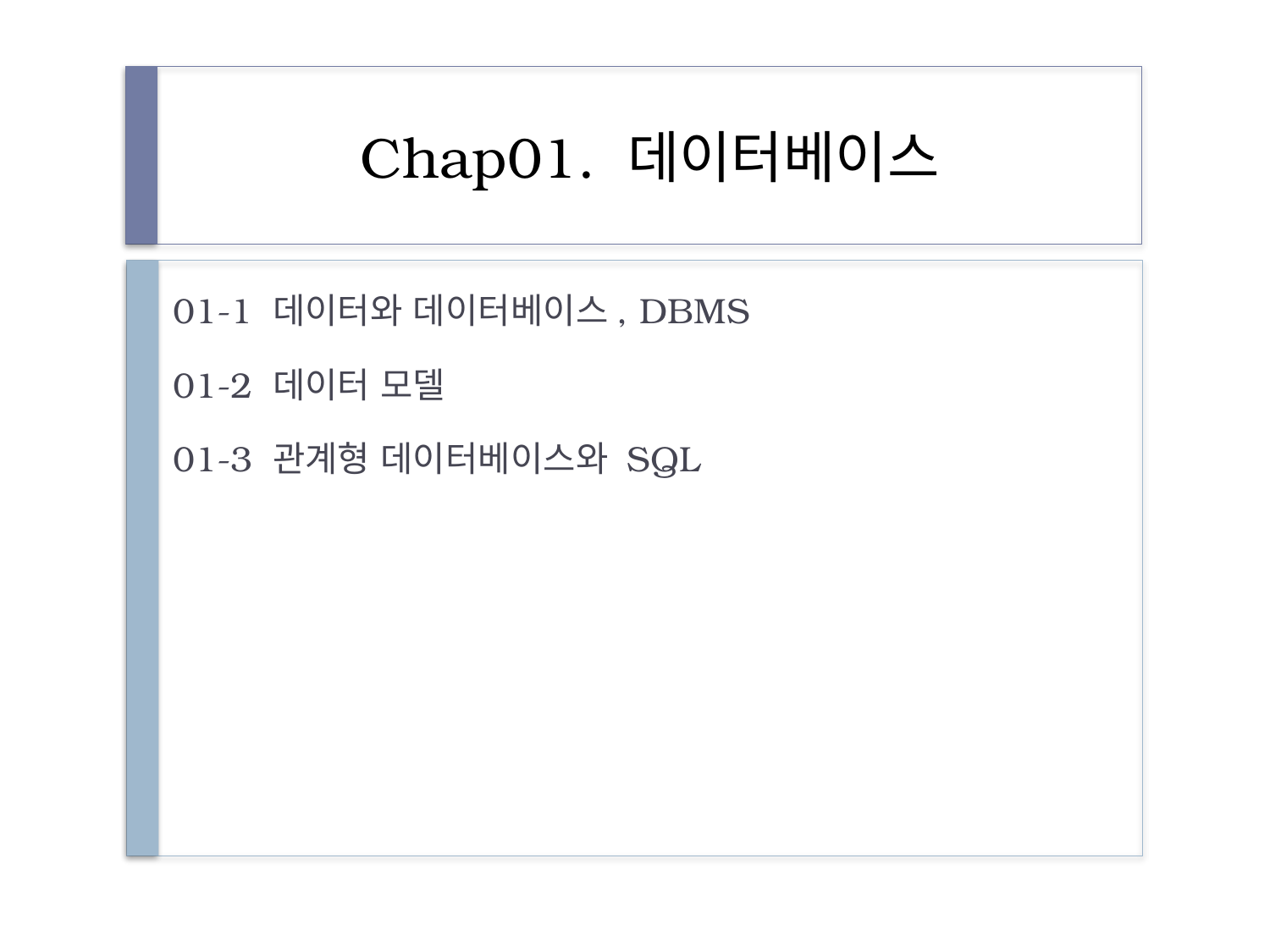

# Chap01. 데이터베이스
01-1 데이터와 데이터베이스, DBMS
01-2 데이터 모델
01-3 관계형 데이터베이스와 SQL